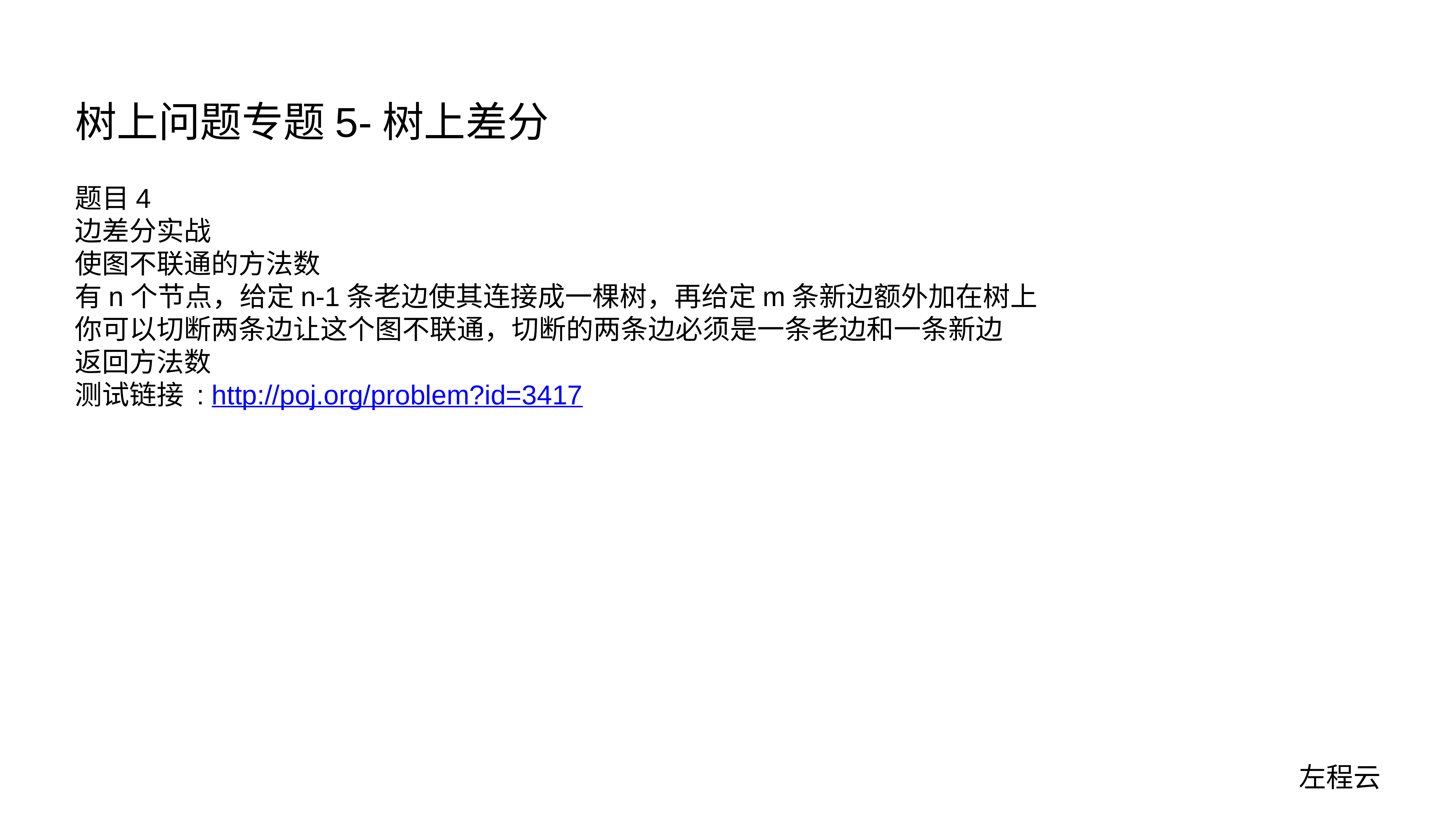

# 树上问题专题5-树上差分
题目4
边差分实战
使图不联通的方法数
有n个节点，给定n-1条老边使其连接成一棵树，再给定m条新边额外加在树上
你可以切断两条边让这个图不联通，切断的两条边必须是一条老边和一条新边
返回方法数
测试链接 : http://poj.org/problem?id=3417
左程云